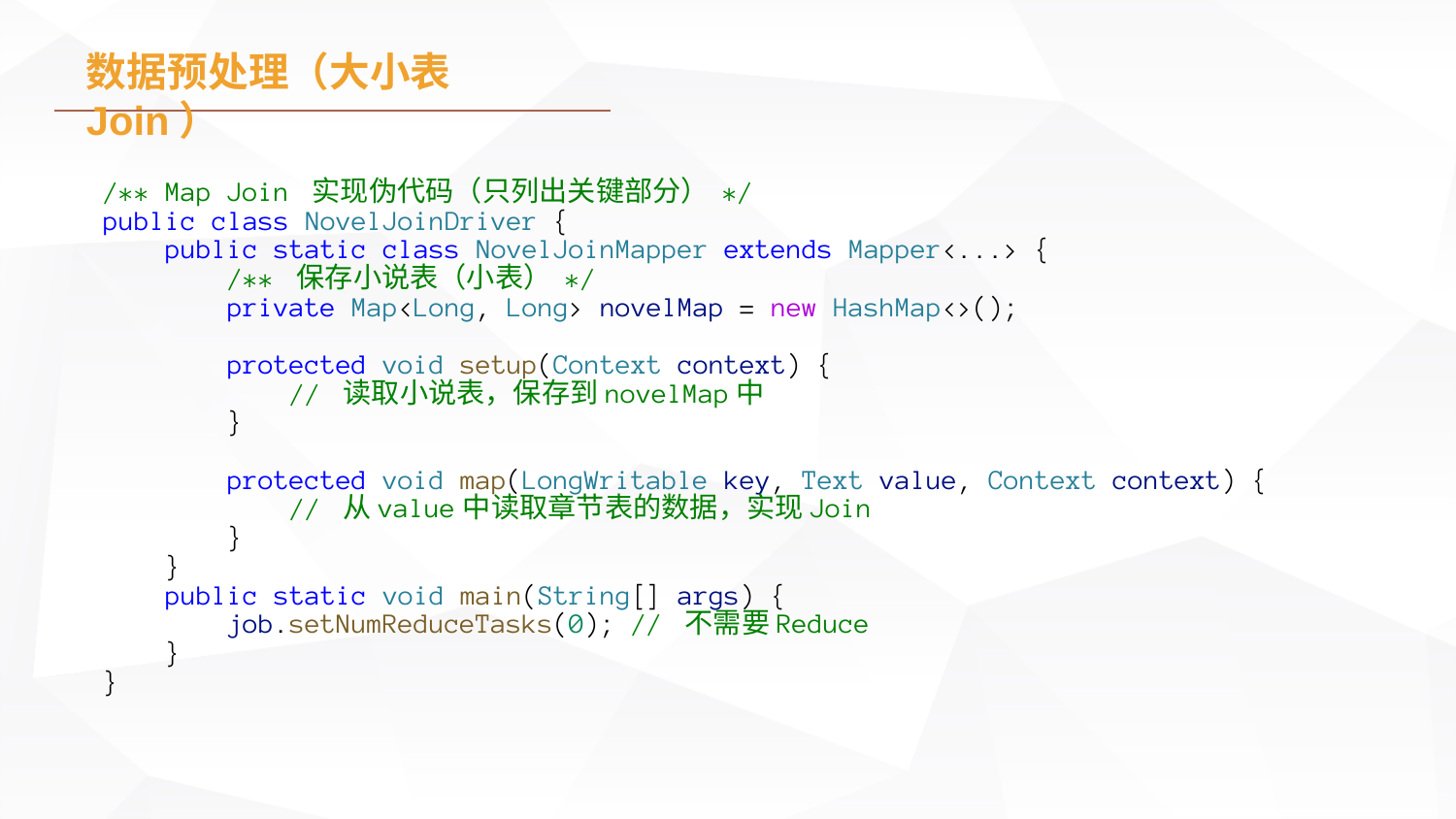

数据预处理（大小表Join）
/** Map Join 实现伪代码（只列出关键部分） */
public class NovelJoinDriver {
    public static class NovelJoinMapper extends Mapper<...> {
        /** 保存小说表（小表） */
        private Map<Long, Long> novelMap = new HashMap<>();

        protected void setup(Context context) {
            // 读取小说表，保存到novelMap中
        }

        protected void map(LongWritable key, Text value, Context context) {
            // 从value中读取章节表的数据，实现Join
        }
    }
    public static void main(String[] args) {
        job.setNumReduceTasks(0); // 不需要Reduce
    }
}